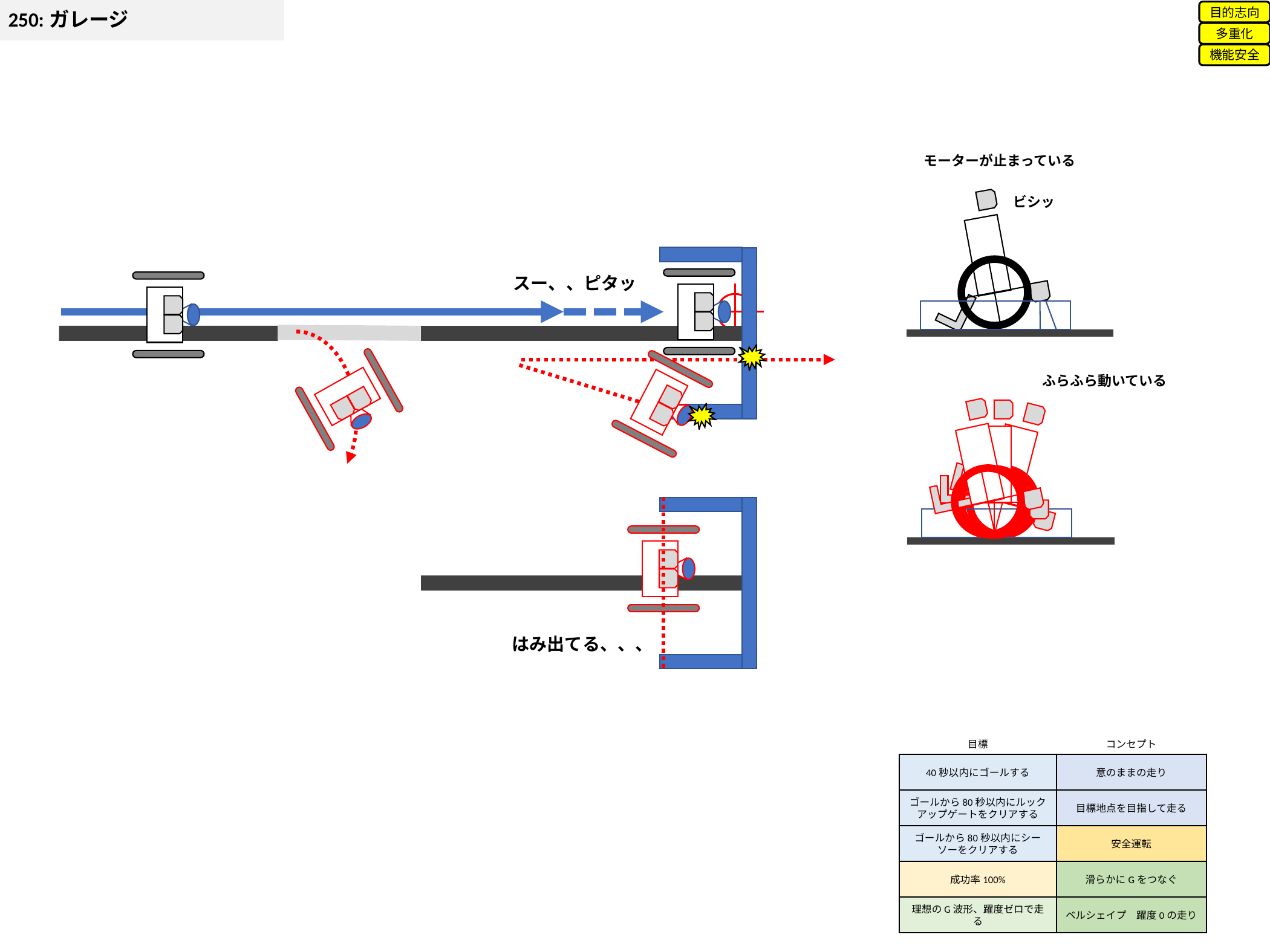

250:ガレージ
目的志向
多重化
機能安全
モーターが止まっている
ビシッ

スー、、ピタッ

ふらふら動いている

はみ出てる、、、
目標
コンセプト
40秒以内にゴールする
意のままの走り
ゴールから80秒以内にルックアップゲートをクリアする
目標地点を目指して走る
ゴールから80秒以内にシーソーをクリアする
安全運転
成功率100%
滑らかにGをつなぐ
理想のG波形、躍度ゼロで走る
ベルシェイプ　躍度0の走り